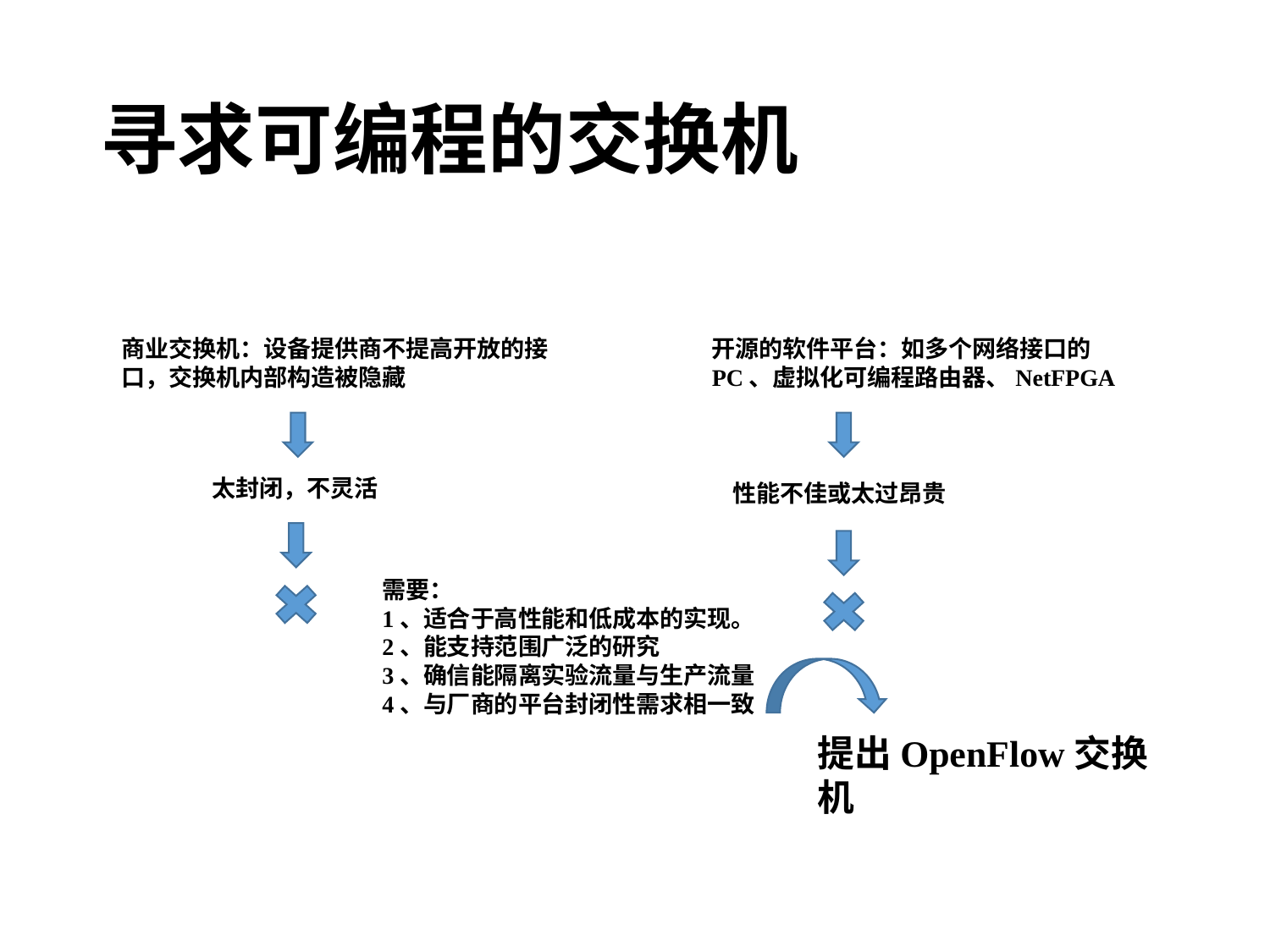

# 寻求可编程的交换机
商业交换机：设备提供商不提高开放的接口，交换机内部构造被隐藏
开源的软件平台：如多个网络接口的PC、虚拟化可编程路由器、NetFPGA

太封闭，不灵活
性能不佳或太过昂贵

需要：
1、适合于高性能和低成本的实现。
2、能支持范围广泛的研究
3、确信能隔离实验流量与生产流量
4、与厂商的平台封闭性需求相一致

提出OpenFlow交换机